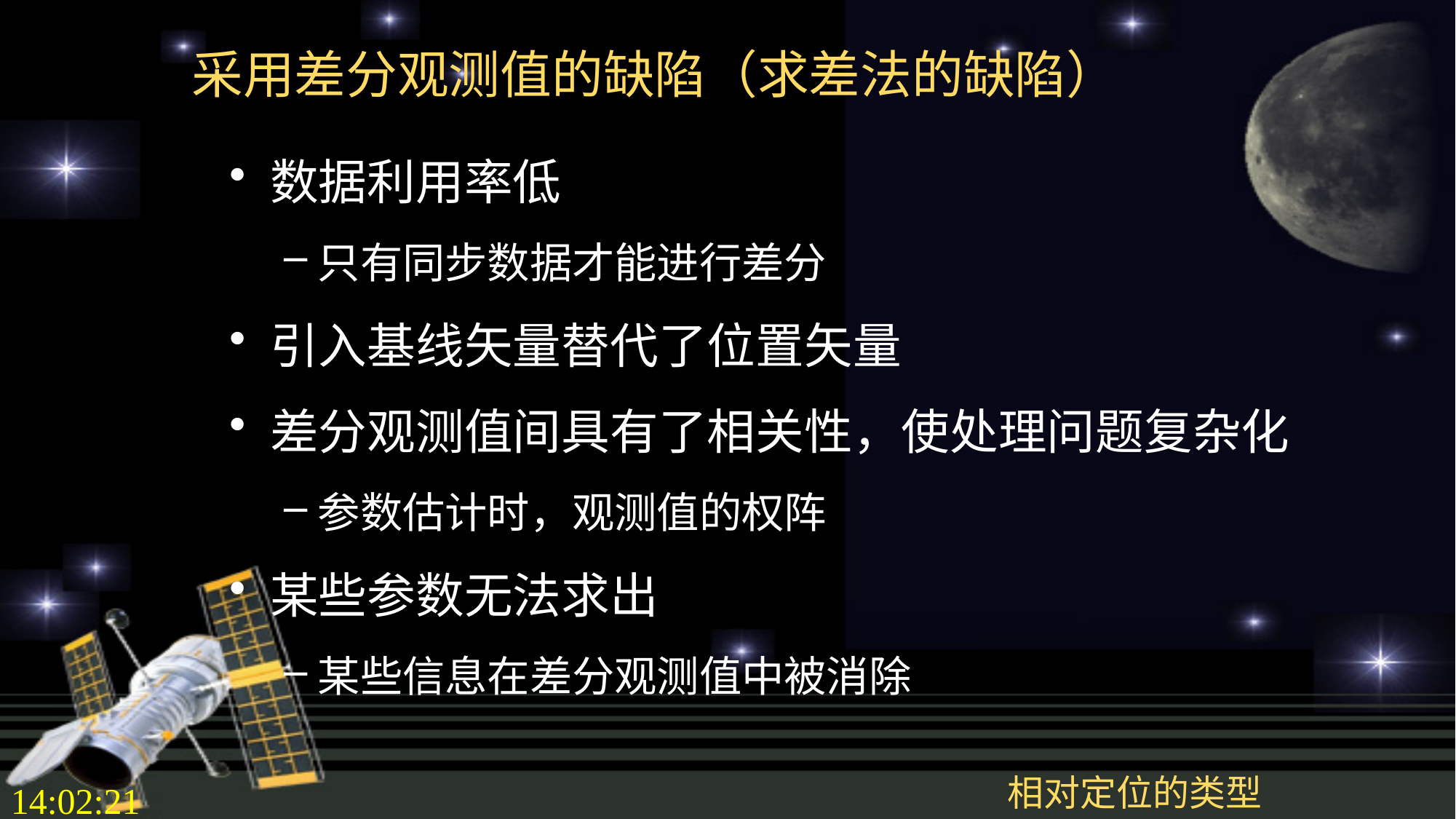

# 采用差分观测值的缺陷（求差法的缺陷）
数据利用率低
只有同步数据才能进行差分
引入基线矢量替代了位置矢量
差分观测值间具有了相关性，使处理问题复杂化
参数估计时，观测值的权阵
某些参数无法求出
某些信息在差分观测值中被消除

相对定位的类型